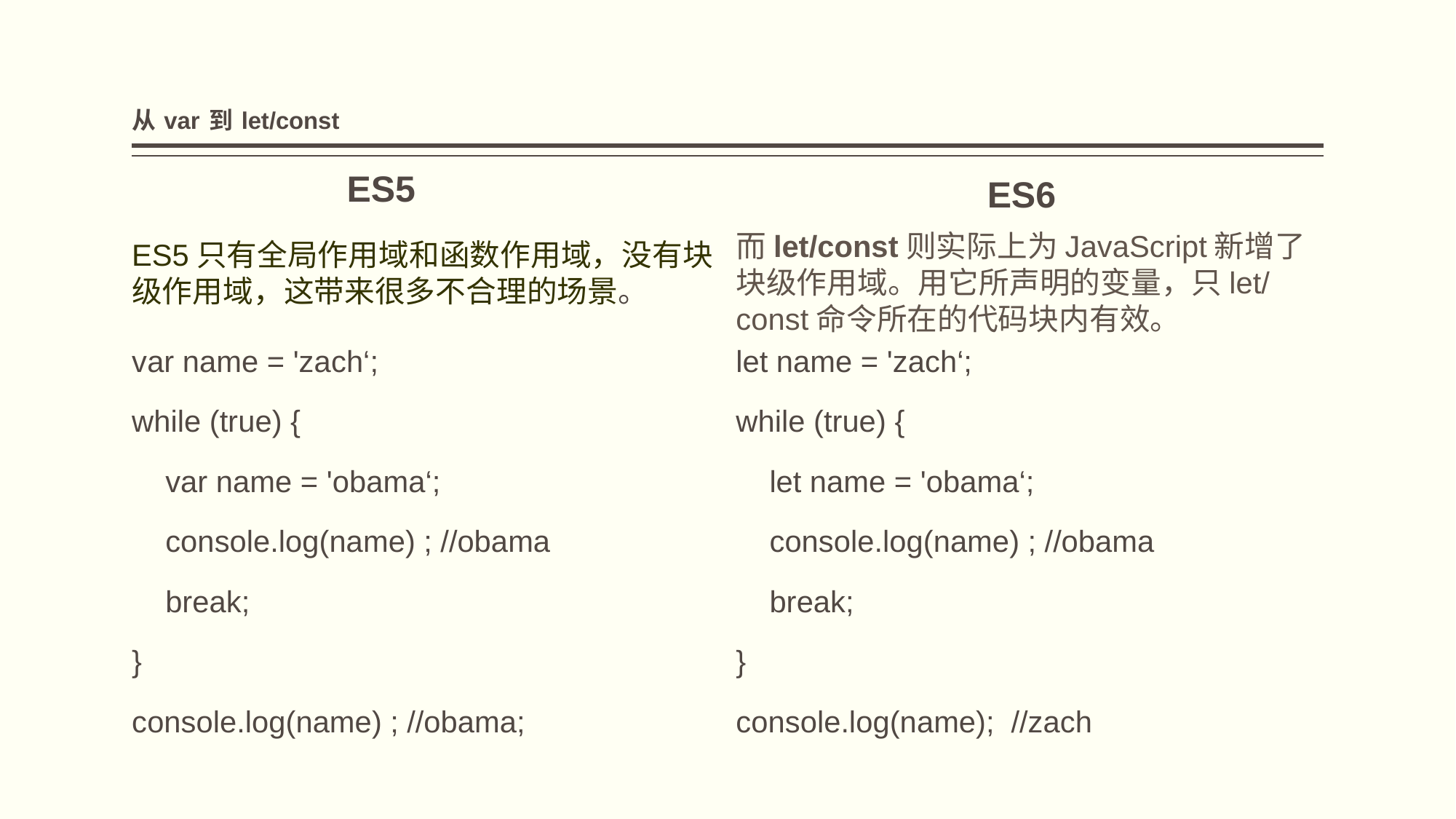

# 从 var 到 let/const
ES5

ES6
ES5只有全局作用域和函数作用域，没有块级作用域，这带来很多不合理的场景。
而let/const则实际上为JavaScript新增了块级作用域。用它所声明的变量，只let/const命令所在的代码块内有效。
var name = 'zach‘;
while (true) {
    var name = 'obama‘;
    console.log(name) ; //obama
    break;
}
console.log(name) ; //obama;

let name = 'zach‘;
while (true) {
    let name = 'obama‘;
    console.log(name) ; //obama
    break;
}
console.log(name);  //zach